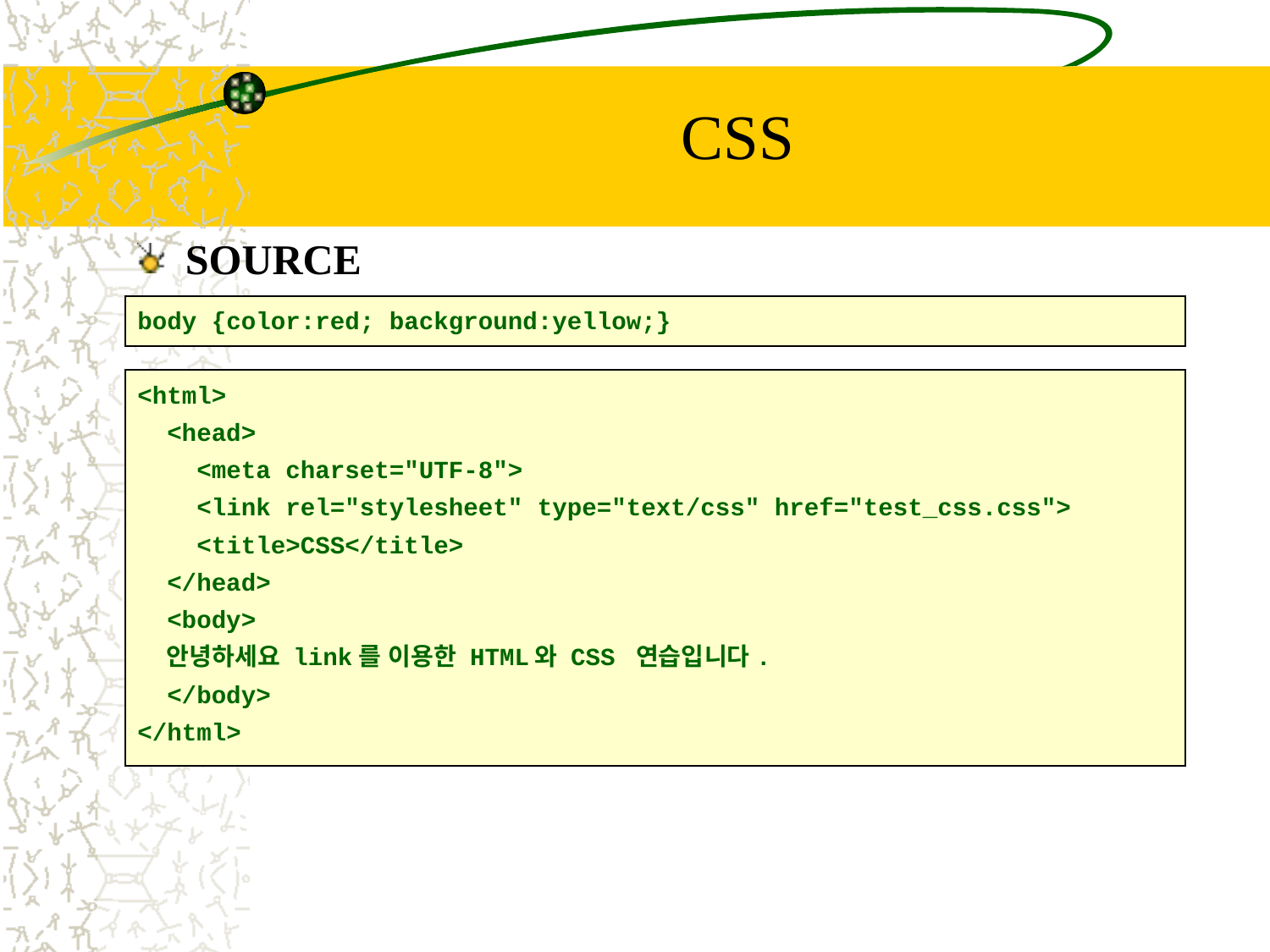

# CSS
SOURCE

body {color:red; background:yellow;}
<html>
  <head>
    <meta charset="UTF-8">
    <link rel="stylesheet" type="text/css" href="test_css.css">
    <title>CSS</title>
  </head>
  <body>
    안녕하세요 link를 이용한 HTML와 CSS 연습입니다.
  </body>
</html>